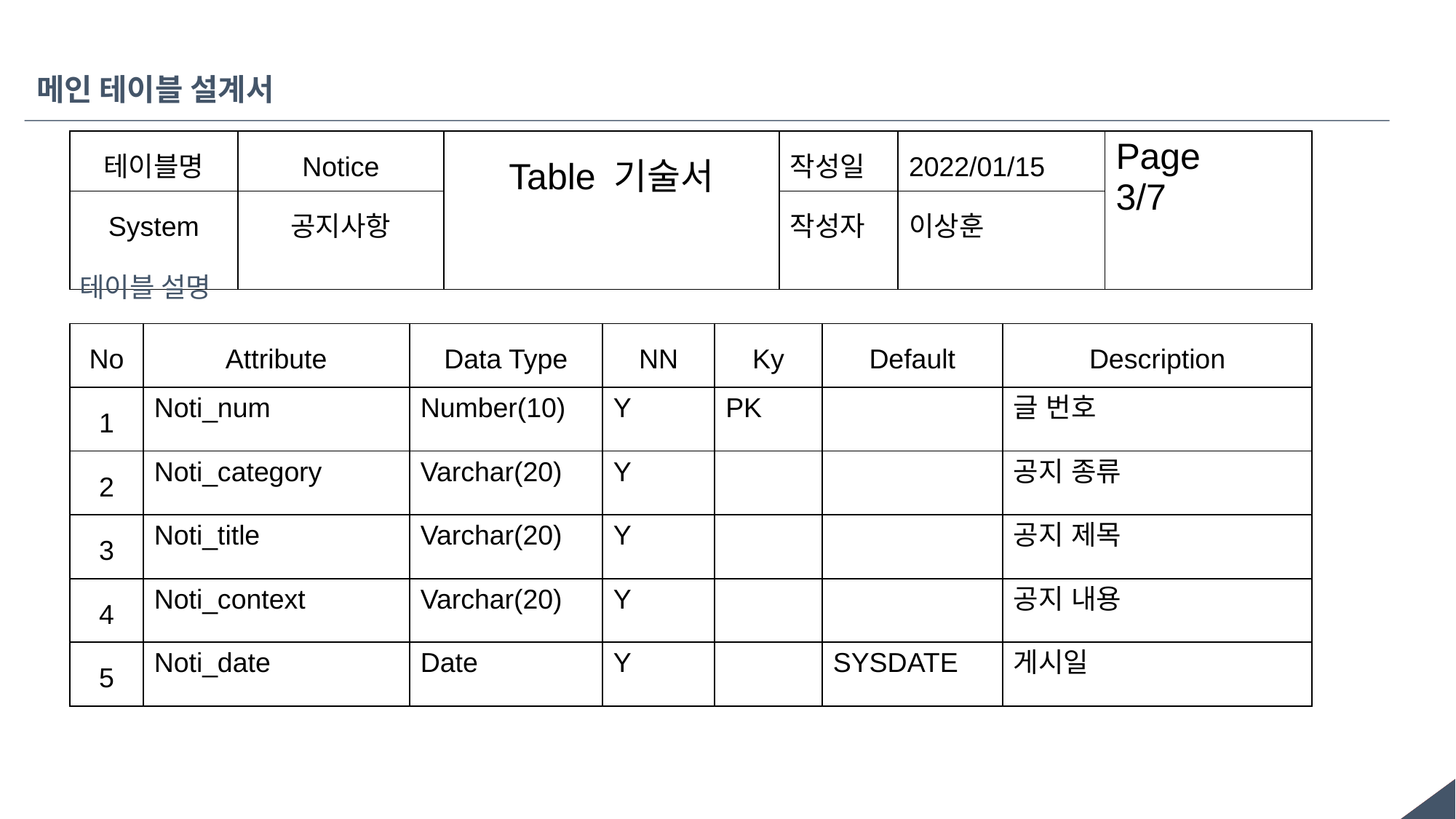

메인 테이블 설계서
| 테이블명 | Notice | Table 기술서 | 작성일 | 2022/01/15 | Page 3/7 |
| --- | --- | --- | --- | --- | --- |
| System | 공지사항 |  | 작성자 | 이상훈 |  |
테이블 설명
| No | Attribute | Data Type | NN | Ky | Default | Description |
| --- | --- | --- | --- | --- | --- | --- |
| 1 | Noti\_num | Number(10) | Y | PK |  | 글 번호 |
| 2 | Noti\_category | Varchar(20) | Y |  |  | 공지 종류 |
| 3 | Noti\_title | Varchar(20) | Y |  |  | 공지 제목 |
| 4 | Noti\_context | Varchar(20) | Y |  |  | 공지 내용 |
| 5 | Noti\_date | Date | Y |  | SYSDATE | 게시일 |